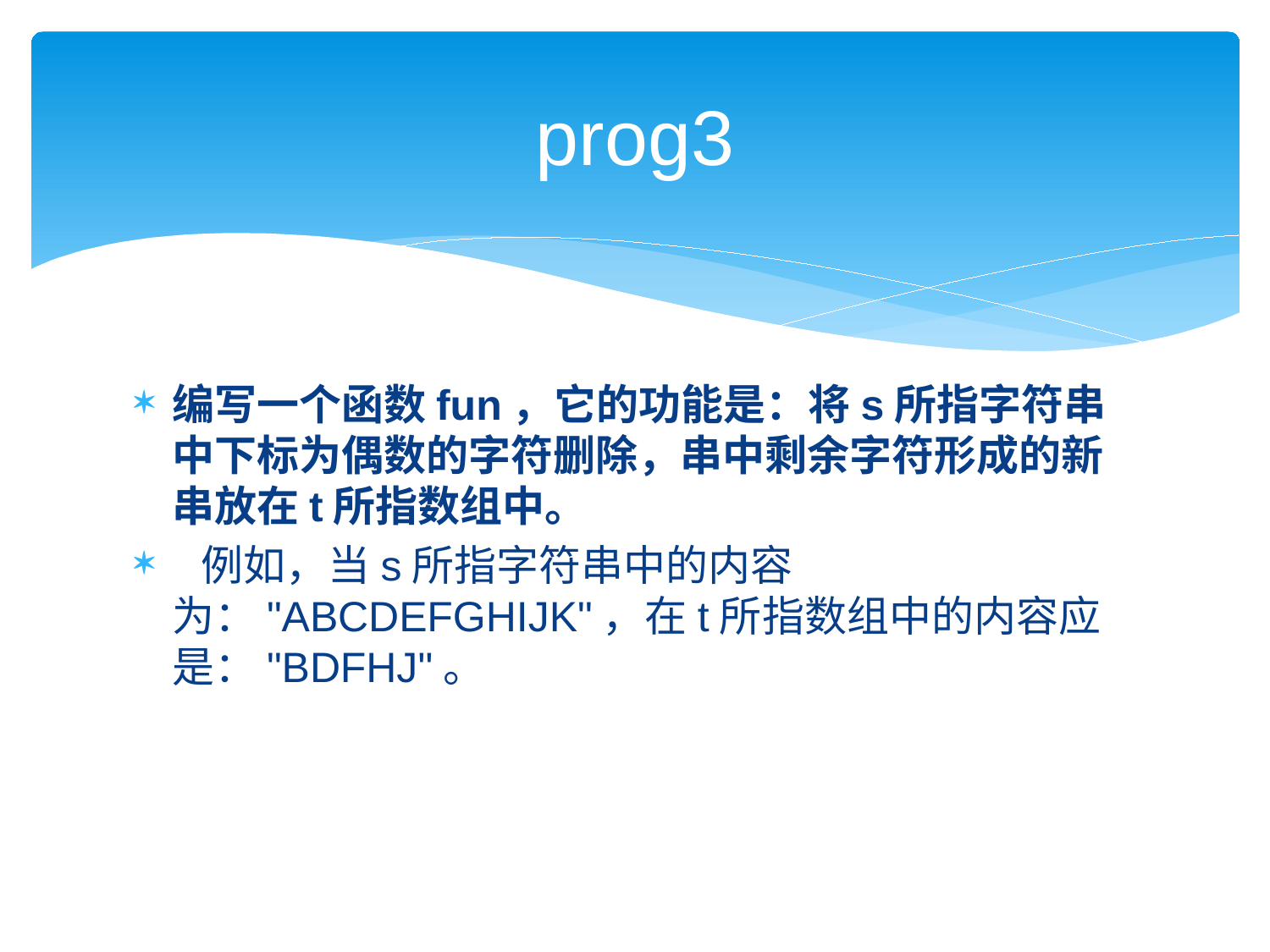

# prog3
编写一个函数fun，它的功能是：将s所指字符串中下标为偶数的字符删除，串中剩余字符形成的新串放在t所指数组中。
  例如，当s所指字符串中的内容为："ABCDEFGHIJK"，在t所指数组中的内容应是："BDFHJ"。